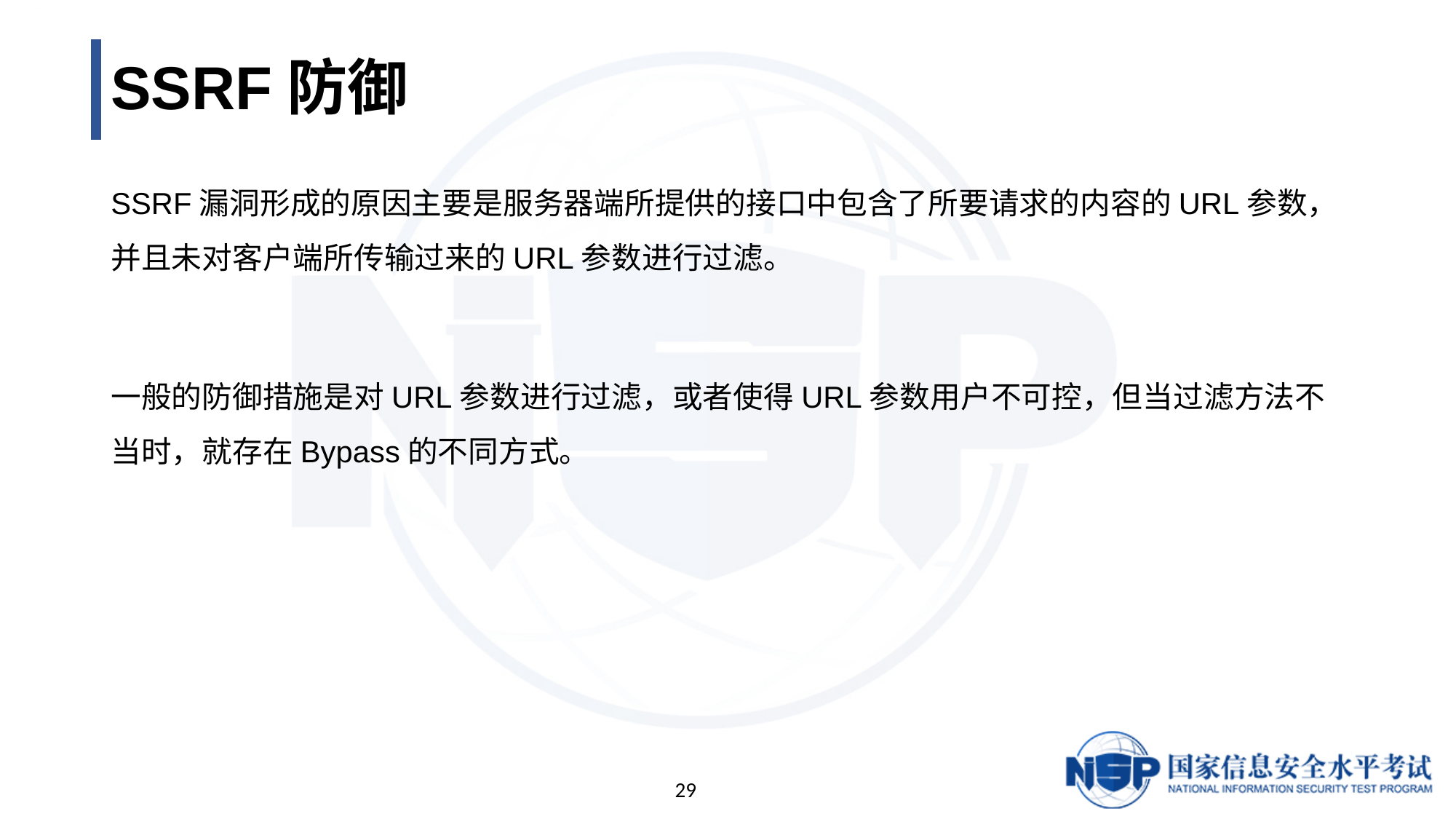

# SSRF防御
SSRF漏洞形成的原因主要是服务器端所提供的接口中包含了所要请求的内容的URL参数，并且未对客户端所传输过来的URL参数进行过滤。

一般的防御措施是对URL参数进行过滤，或者使得URL参数用户不可控，但当过滤方法不当时，就存在Bypass的不同方式。